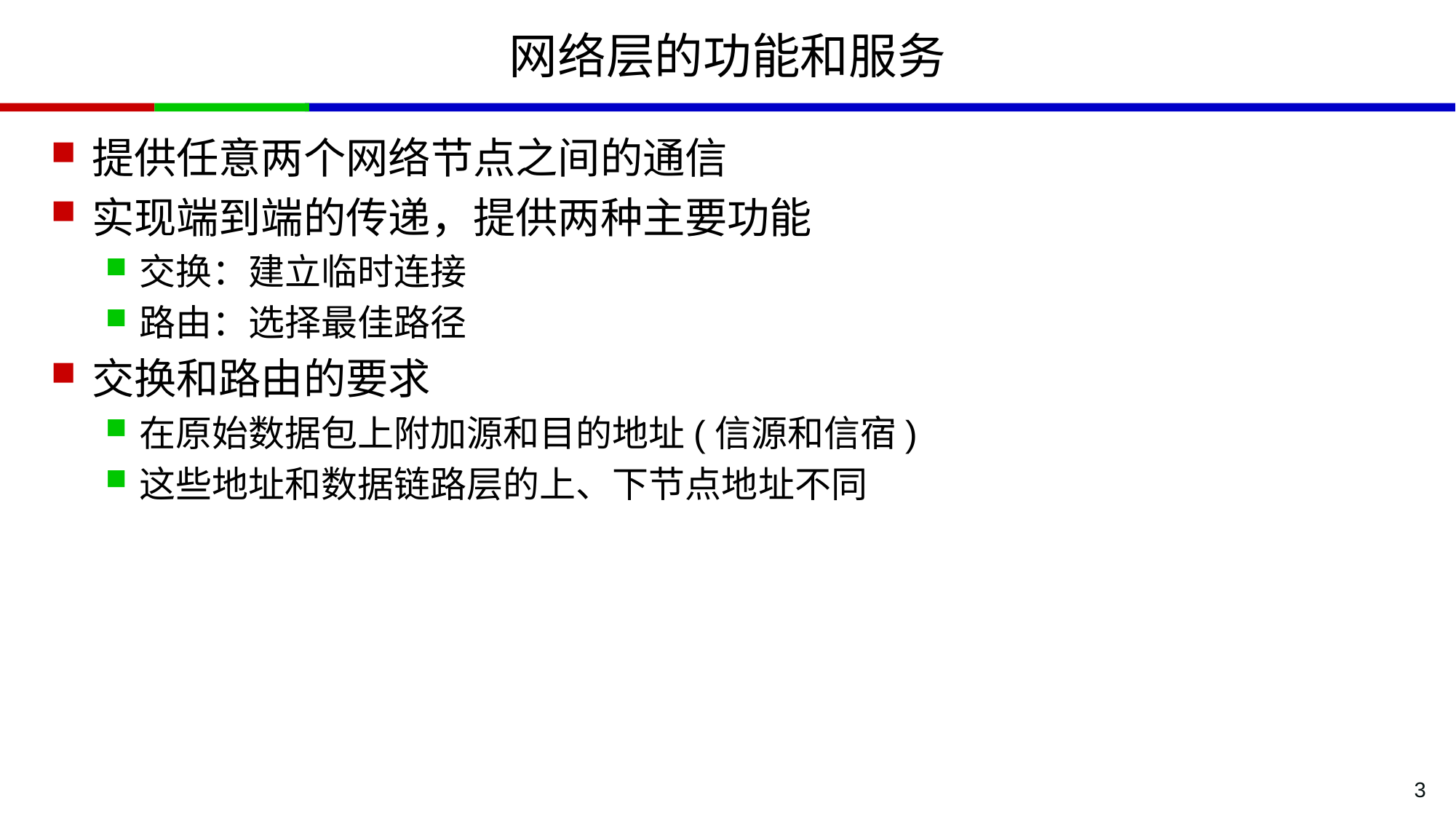

# 网络层的功能和服务
提供任意两个网络节点之间的通信
实现端到端的传递，提供两种主要功能
交换：建立临时连接
路由：选择最佳路径
交换和路由的要求
在原始数据包上附加源和目的地址(信源和信宿)
这些地址和数据链路层的上、下节点地址不同
3